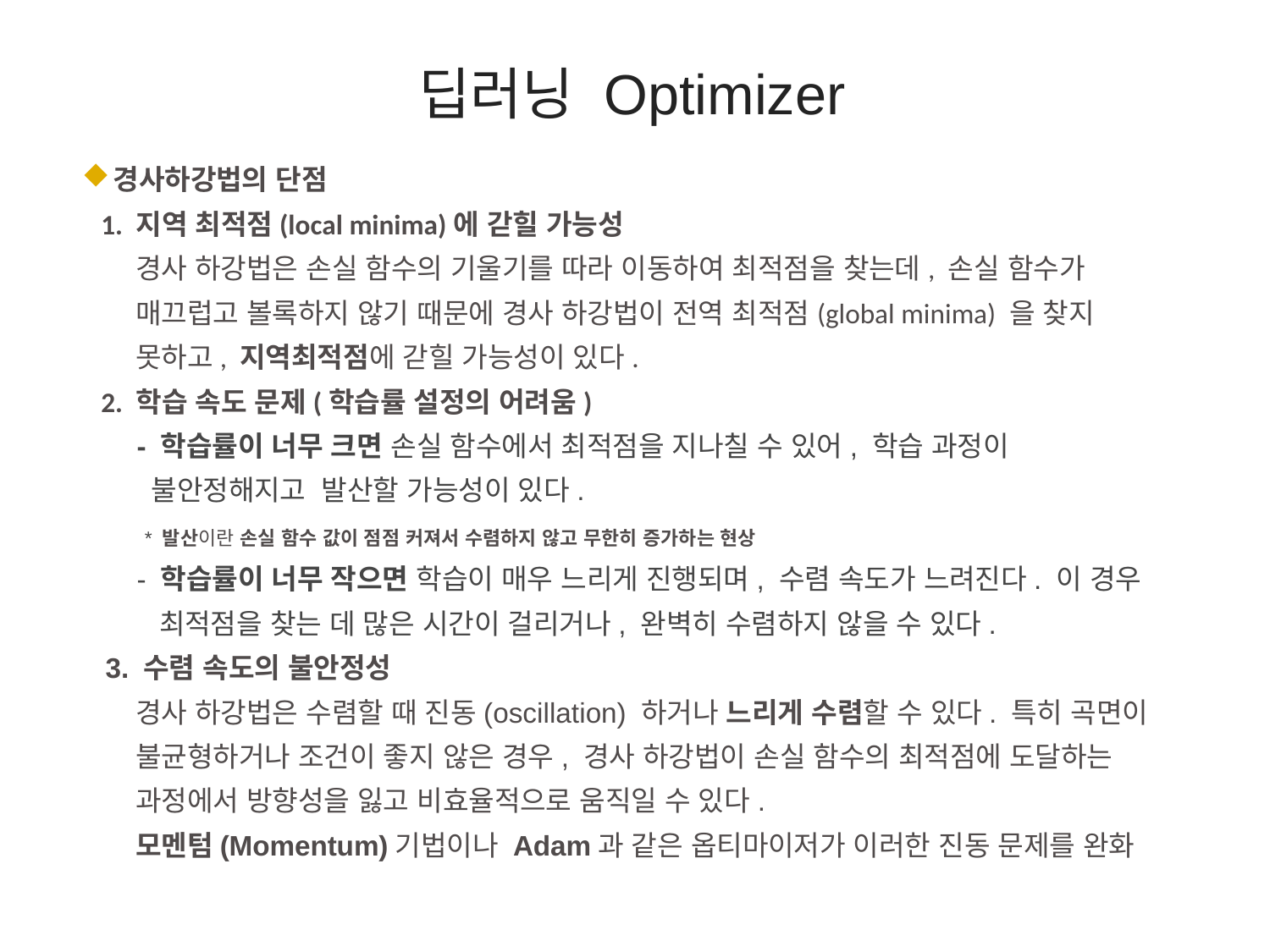

# 딥러닝 Optimizer
경사하강법의 단점
   1. 지역 최적점(local minima)에 갇힐 가능성
      경사 하강법은 손실 함수의 기울기를 따라 이동하여 최적점을 찾는데, 손실 함수가
      매끄럽고 볼록하지 않기 때문에 경사 하강법이 전역 최적점(global minima) 을 찾지
      못하고, 지역최적점에 갇힐 가능성이 있다.
   2. 학습 속도 문제(학습률 설정의 어려움)
       - 학습률이 너무 크면 손실 함수에서 최적점을 지나칠 수 있어, 학습 과정이
        불안정해지고  발산할 가능성이 있다.
        * 발산이란 손실 함수 값이 점점 커져서 수렴하지 않고 무한히 증가하는 현상
       - 학습률이 너무 작으면 학습이 매우 느리게 진행되며, 수렴 속도가 느려진다. 이 경우
         최적점을 찾는 데 많은 시간이 걸리거나, 완벽히 수렴하지 않을 수 있다.
   3. 수렴 속도의 불안정성
      경사 하강법은 수렴할 때 진동(oscillation) 하거나 느리게 수렴할 수 있다. 특히 곡면이
      불균형하거나 조건이 좋지 않은 경우, 경사 하강법이 손실 함수의 최적점에 도달하는
      과정에서 방향성을 잃고 비효율적으로 움직일 수 있다.
      모멘텀(Momentum)기법이나 Adam과 같은 옵티마이저가 이러한 진동 문제를 완화